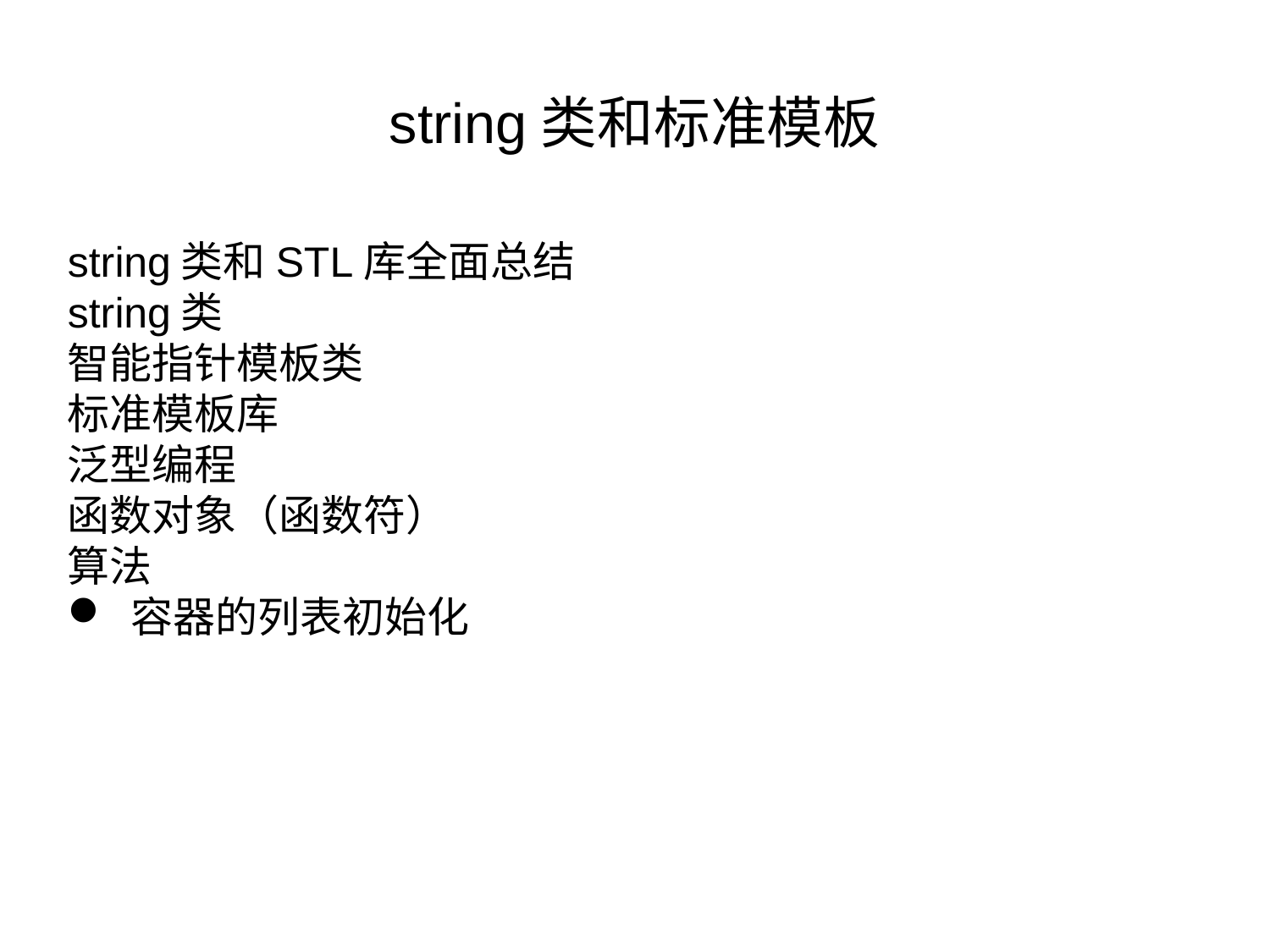

string类和标准模板
string类和STL库全面总结
string类
智能指针模板类
标准模板库
泛型编程
函数对象（函数符）
算法
容器的列表初始化